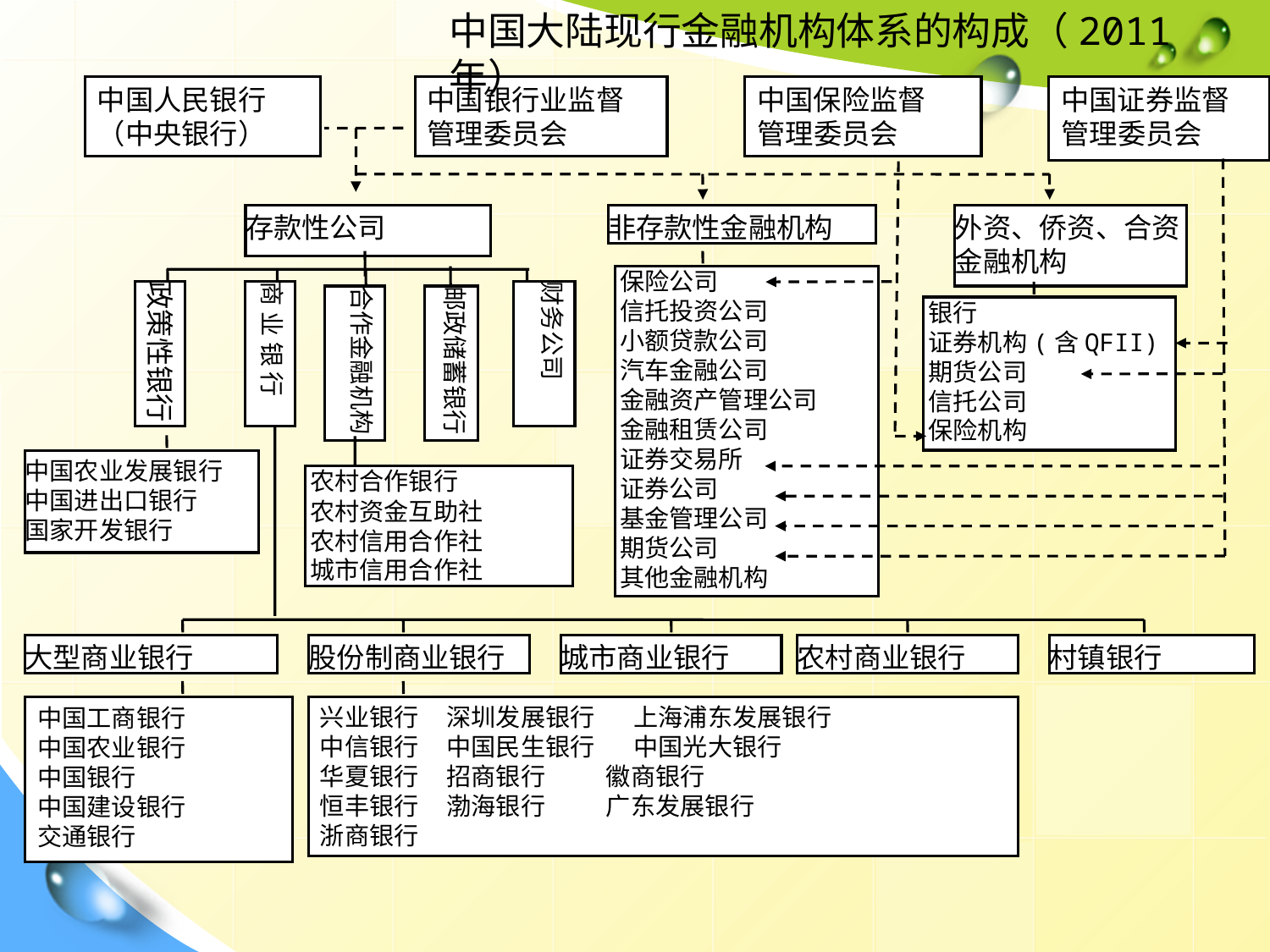

中国大陆现行金融机构体系的构成（2011年）

中国人民银行
（中央银行）
中国银行业监督
管理委员会
中国保险监督
管理委员会
中国证券监督
管理委员会

存款性公司
非存款性金融机构
外资、侨资、合资金融机构

保险公司
信托投资公司
小额贷款公司
汽车金融公司
金融资产管理公司
金融租赁公司
证券交易所
证券公司
基金管理公司
期货公司
其他金融机构

政策性银行

商 业 银 行
财务公司

合作金融机构
邮政储蓄银行
银行
证券机构(含QFII)
期货公司
信托公司
保险机构

中国农业发展银行
中国进出口银行
国家开发银行
农村合作银行
农村资金互助社
农村信用合作社
城市信用合作社

大型商业银行
股份制商业银行
城市商业银行
农村商业银行

村镇银行

中国工商银行
中国农业银行
中国银行
中国建设银行
交通银行
 兴业银行     深圳发展银行       上海浦东发展银行
 中信银行     中国民生银行       中国光大银行
 华夏银行     招商银行           徽商银行
 恒丰银行     渤海银行           广东发展银行
 浙商银行